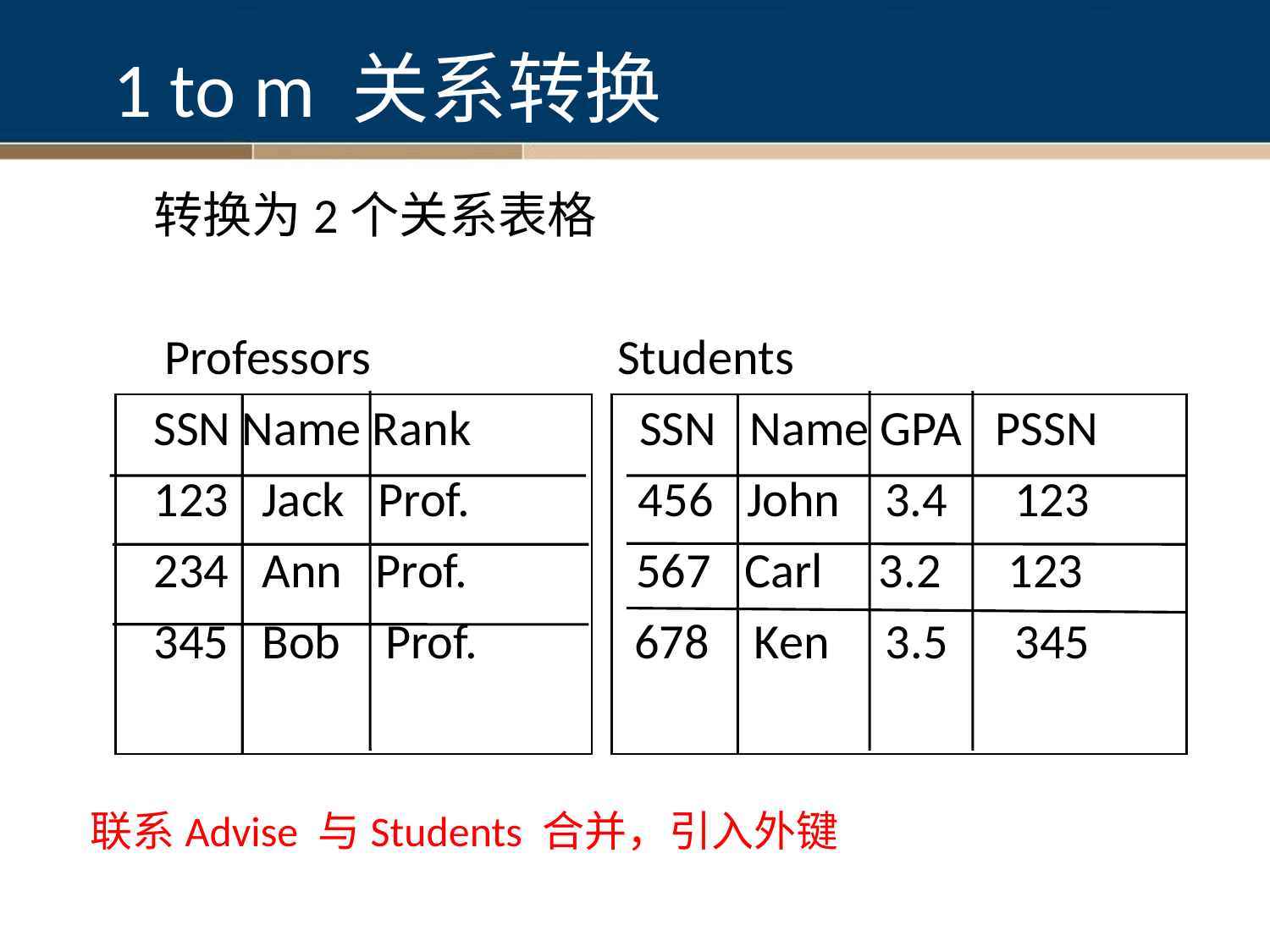

1 to m 关系转换
转换为2个关系表格

 Professors                      Students
SSN Name Rank               SSN   Name GPA   PSSN
123   Jack   Prof.               456   John    3.4      123
234   Ann   Prof.               567   Carl     3.2      123
345   Bob    Prof.              678    Ken     3.5      345

联系Advise 与Students 合并，引入外键